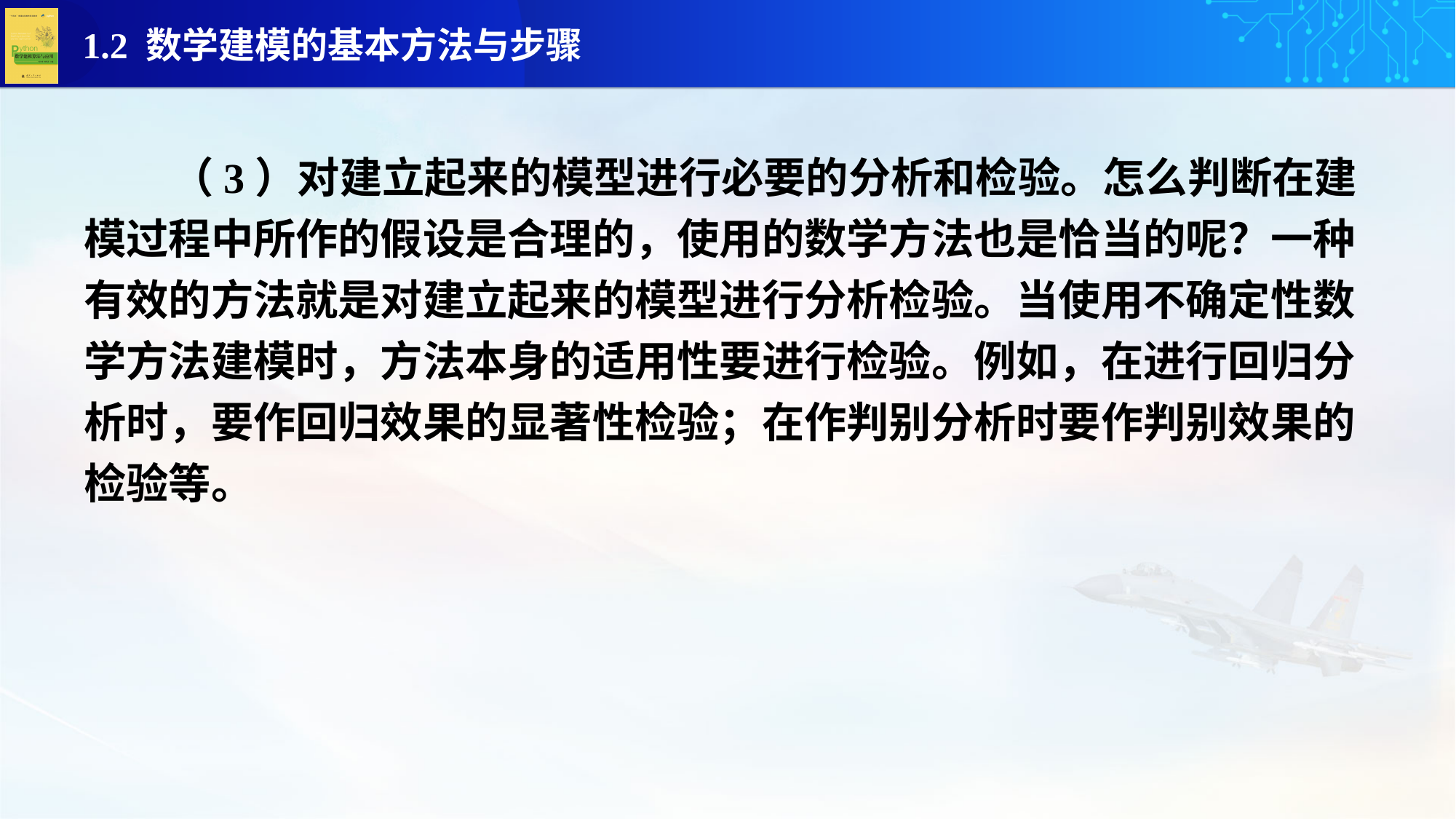

（3）对建立起来的模型进行必要的分析和检验。怎么判断在建模过程中所作的假设是合理的，使用的数学方法也是恰当的呢？一种有效的方法就是对建立起来的模型进行分析检验。当使用不确定性数学方法建模时，方法本身的适用性要进行检验。例如，在进行回归分析时，要作回归效果的显著性检验；在作判别分析时要作判别效果的检验等。